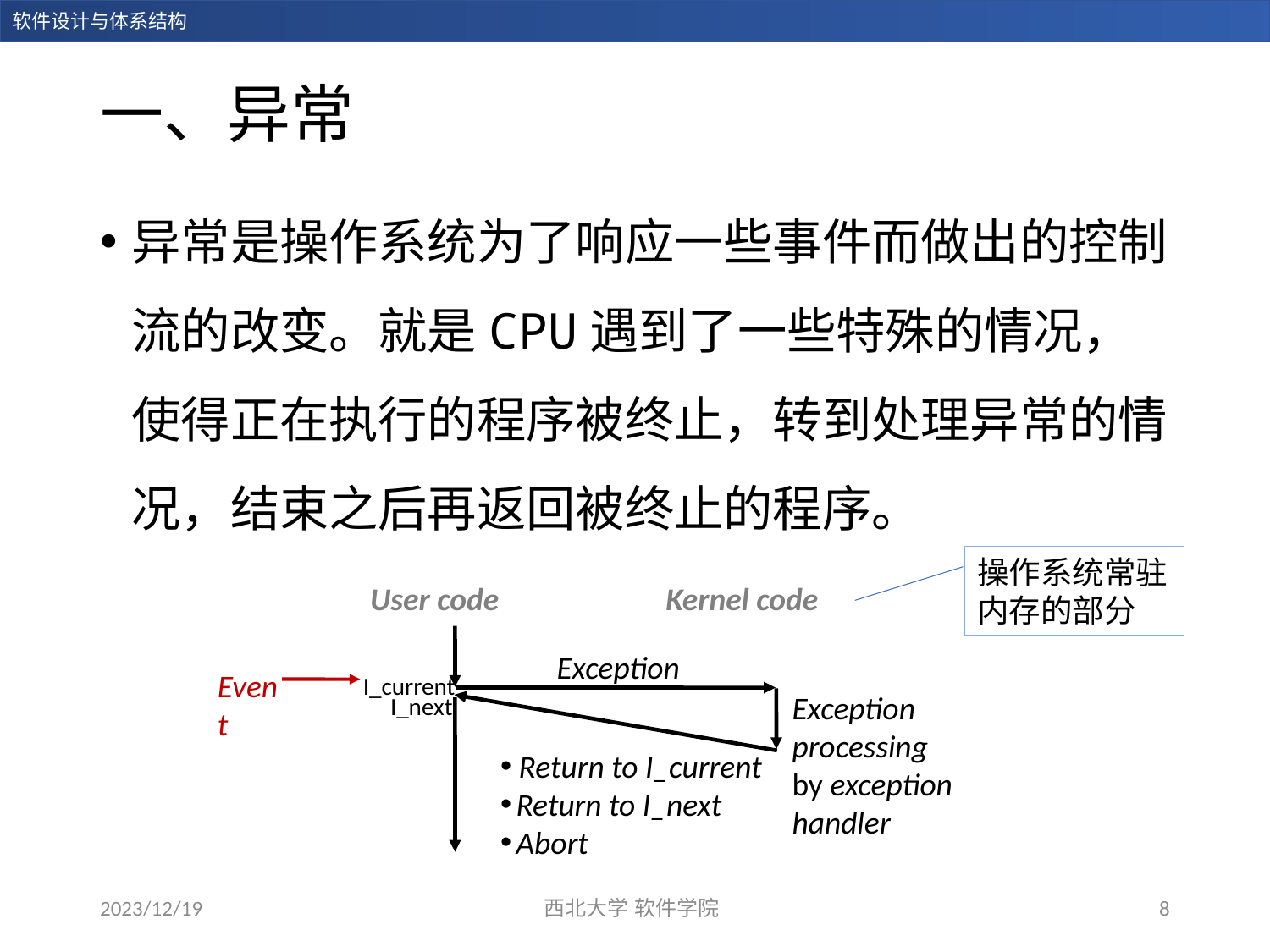

# 一、异常
异常是操作系统为了响应一些事件而做出的控制流的改变。就是CPU遇到了一些特殊的情况，使得正在执行的程序被终止，转到处理异常的情况，结束之后再返回被终止的程序。

操作系统常驻内存的部分
User code
Kernel code

Exception
Event
I_current

Exception processing
by exception handler

I_next

 Return to I_current
Return to I_next
Abort
2023/12/19
西北大学 软件学院
8